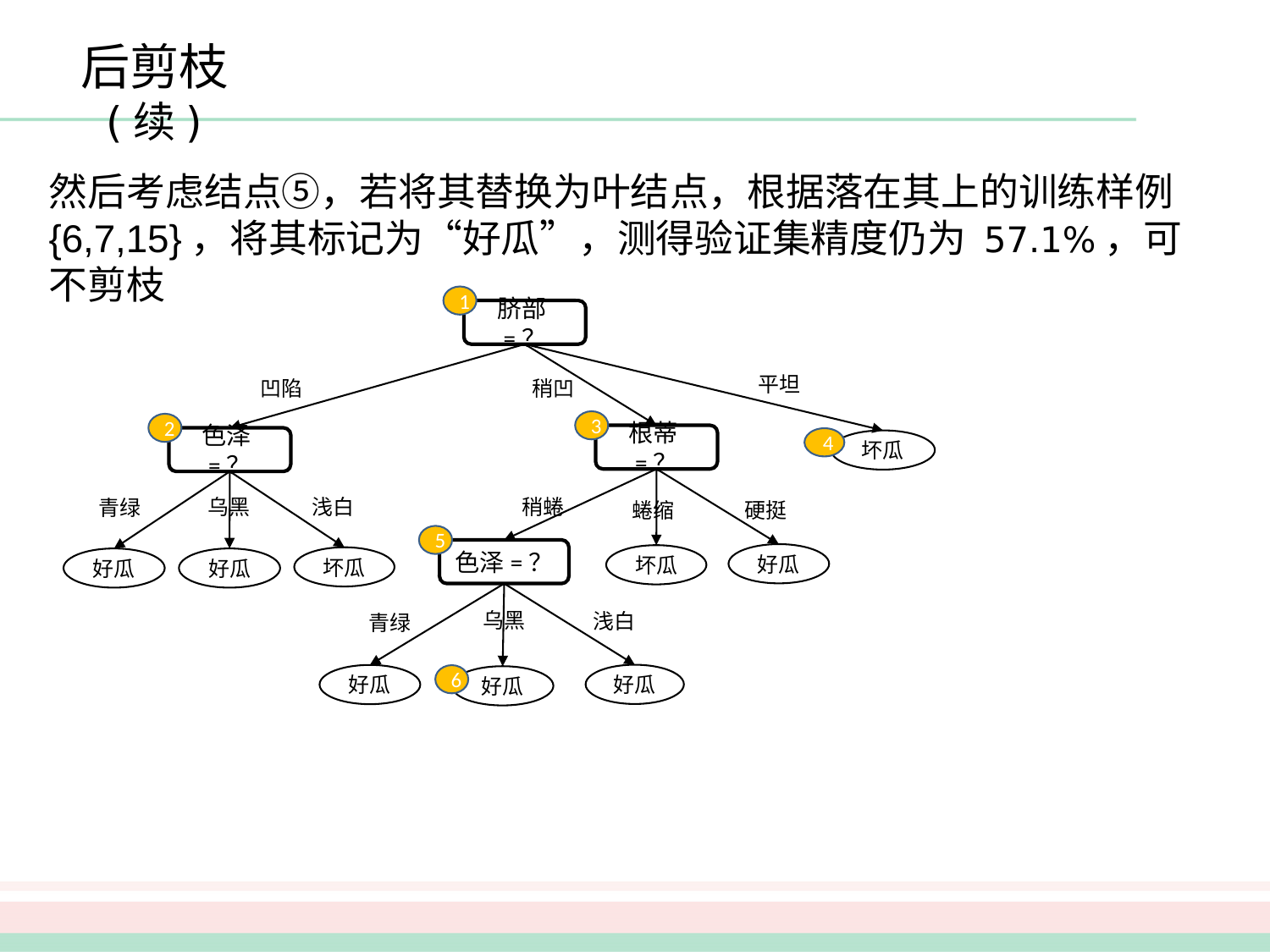

# 后剪枝 (续)
然后考虑结点⑤，若将其替换为叶结点，根据落在其上的训练样例{6,7,15}，将其标记为“好瓜”，测得验证集精度仍为 57.1%，可不剪枝
1
脐部=？
平坦
稍凹
凹陷
3
根蒂=？
2
色泽=？
4
坏瓜
乌黑
稍蜷
浅白
青绿
蜷缩
硬挺
5
色泽=？
好瓜
坏瓜
坏瓜
好瓜
好瓜
乌黑
浅白
青绿
好瓜
好瓜
6
好瓜